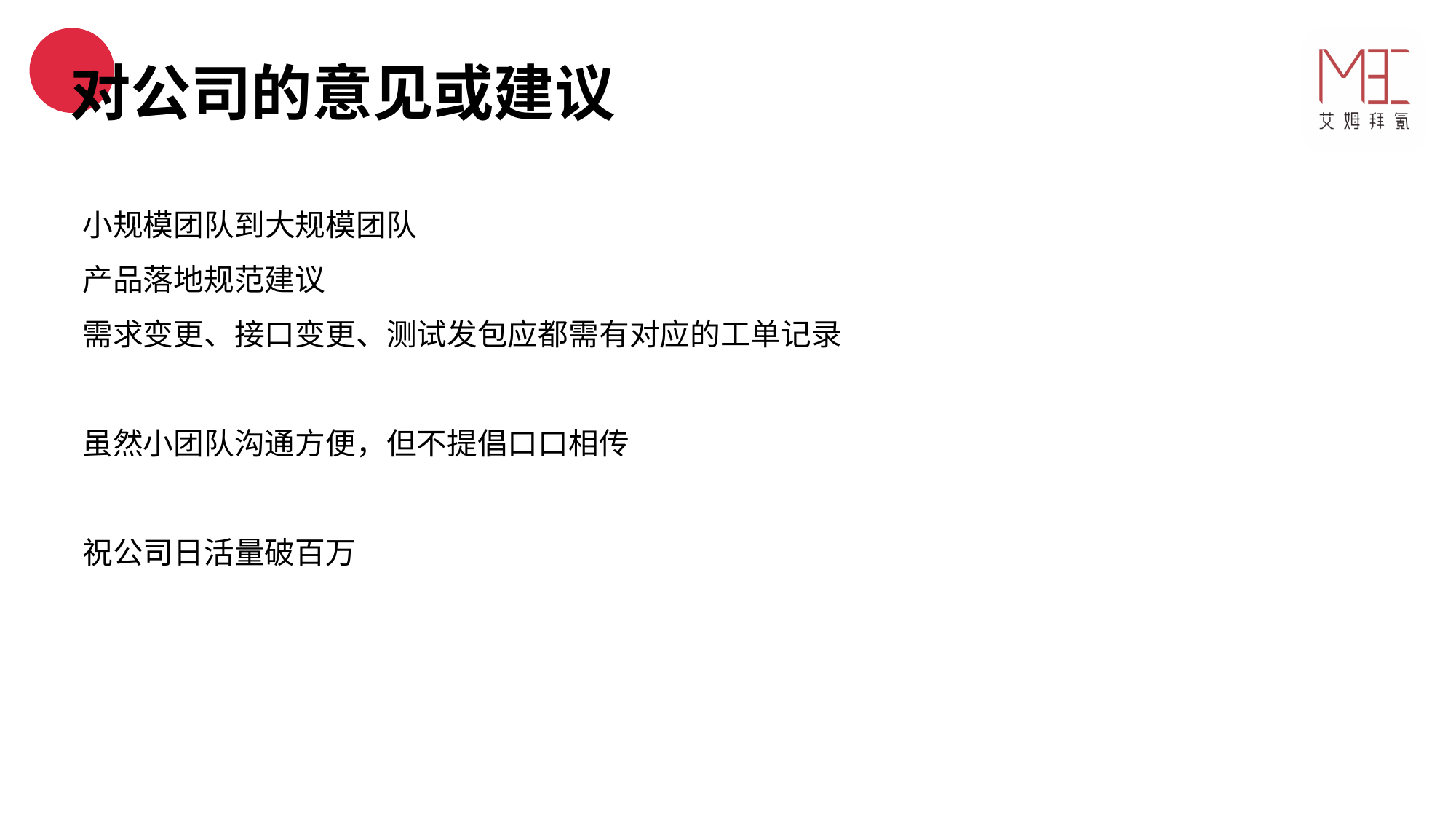

对公司的意见或建议
小规模团队到大规模团队
产品落地规范建议
需求变更、接口变更、测试发包应都需有对应的工单记录

虽然小团队沟通方便，但不提倡口口相传

祝公司日活量破百万